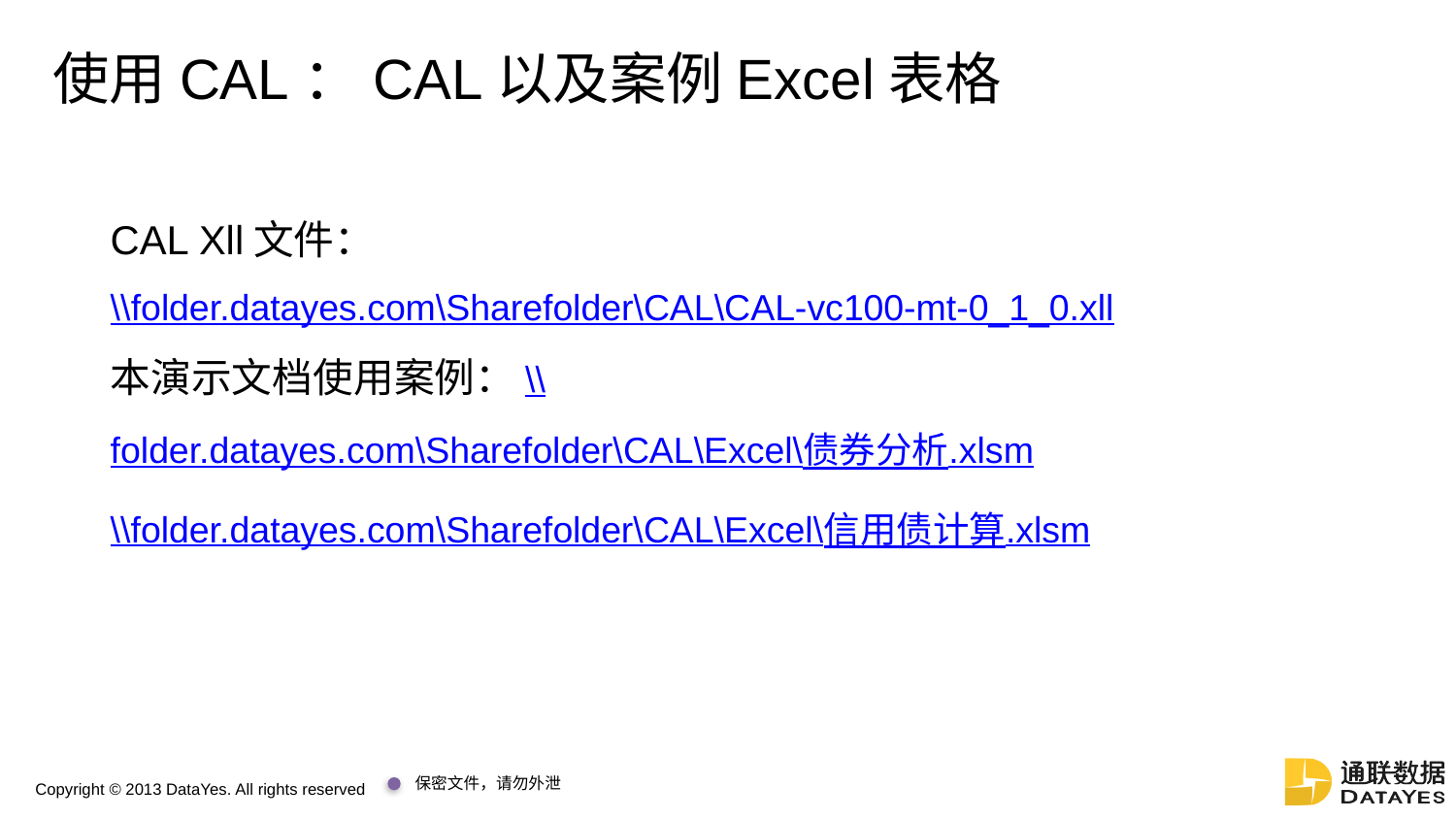

# 使用CAL：CAL以及案例Excel表格
CAL Xll文件：
\\folder.datayes.com\Sharefolder\CAL\CAL-vc100-mt-0_1_0.xll
本演示文档使用案例：\\folder.datayes.com\Sharefolder\CAL\Excel\债券分析.xlsm
\\folder.datayes.com\Sharefolder\CAL\Excel\信用债计算.xlsm